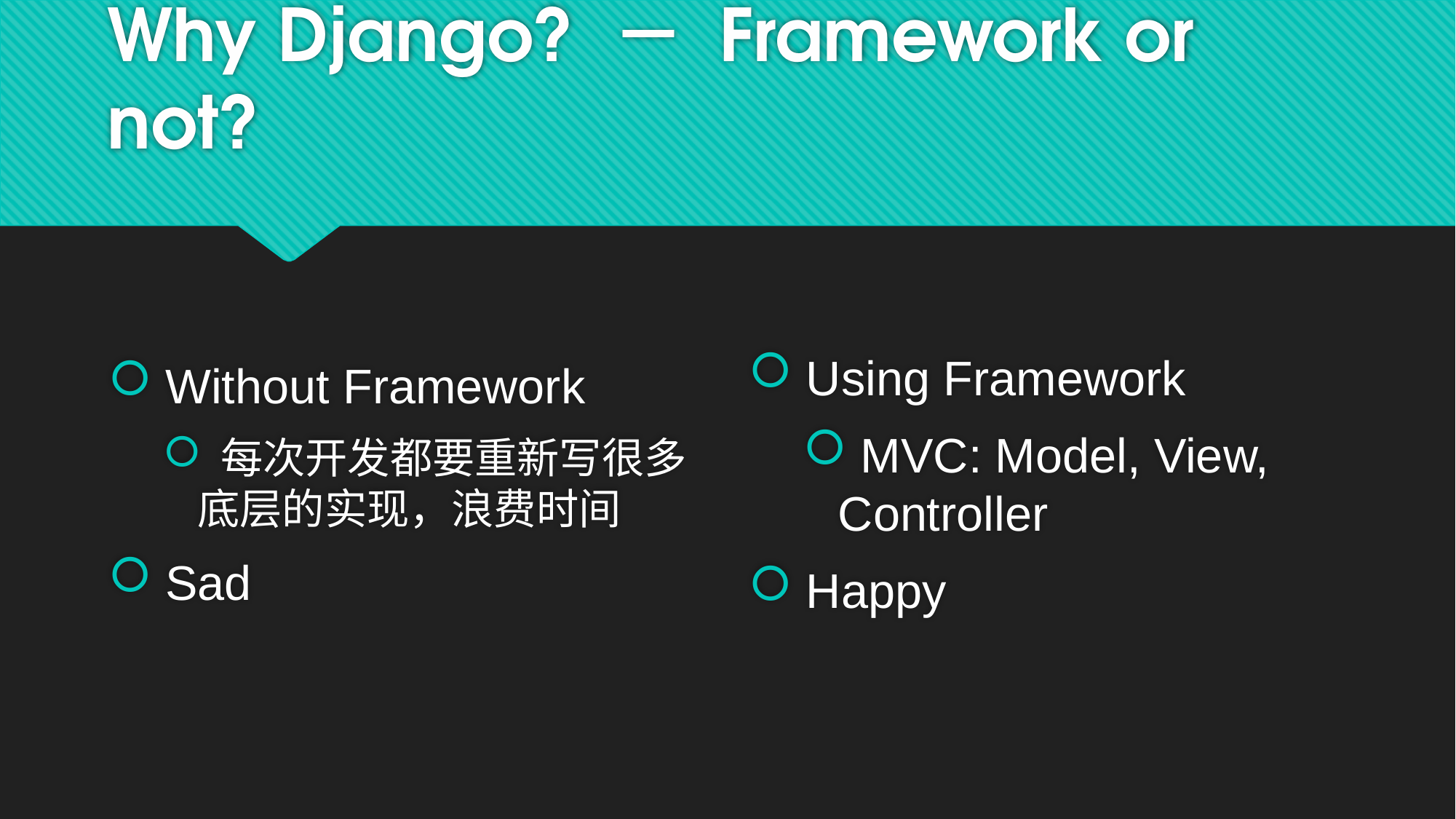

# Why Django? － Framework or not?
 Without Framework
 每次开发都要重新写很多底层的实现，浪费时间
 Sad
 Using Framework
 MVC: Model, View, Controller
 Happy